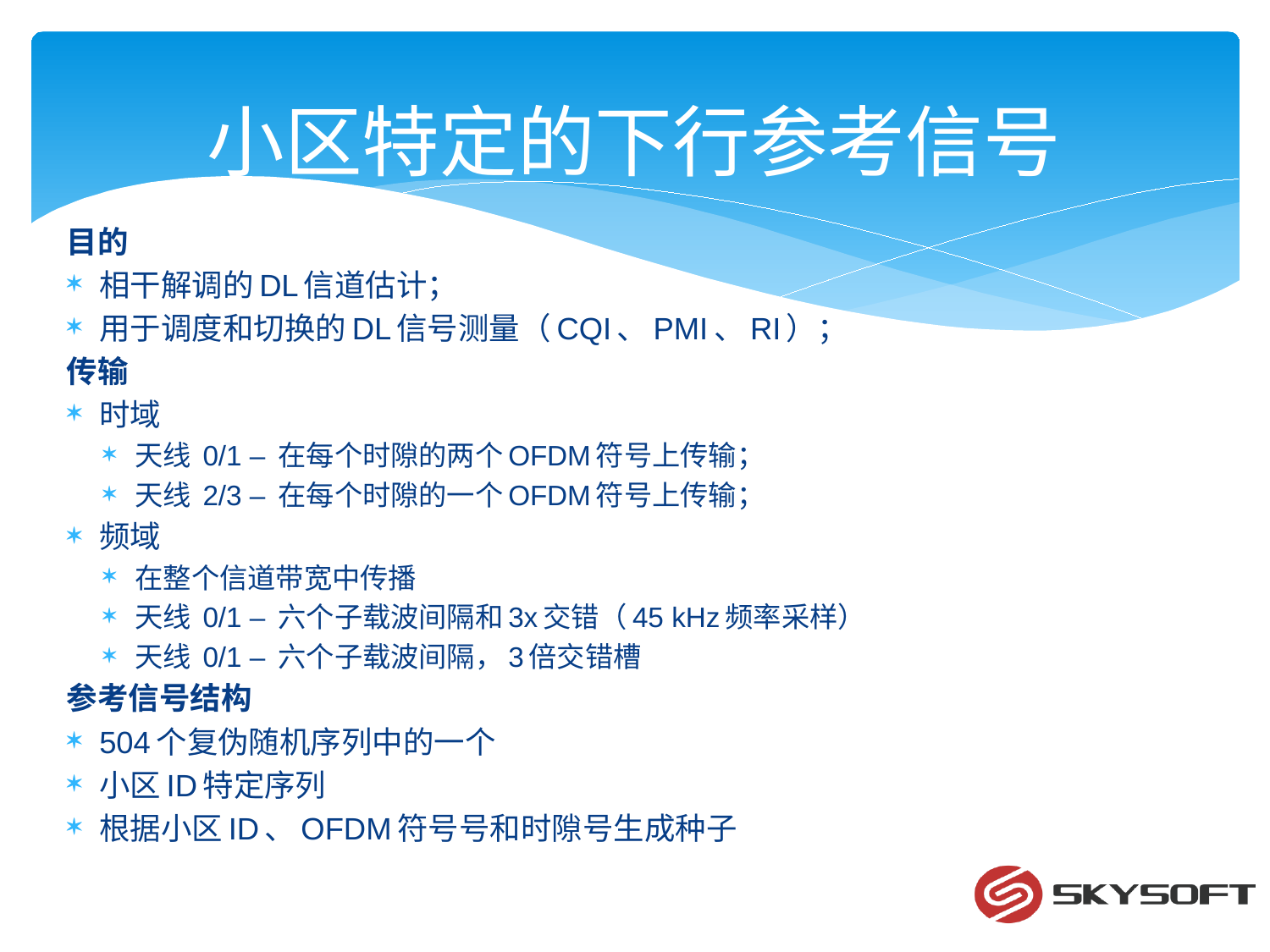

# 小区特定的下行参考信号
目的
相干解调的DL信道估计；
用于调度和切换的DL信号测量（CQI、PMI、RI）；
传输
时域
天线 0/1 – 在每个时隙的两个OFDM符号上传输；
天线 2/3 – 在每个时隙的一个OFDM符号上传输；
频域
在整个信道带宽中传播
天线 0/1 – 六个子载波间隔和3x交错（45 kHz频率采样）
天线 0/1 – 六个子载波间隔，3倍交错槽
参考信号结构
504个复伪随机序列中的一个
小区ID特定序列
根据小区ID、OFDM符号号和时隙号生成种子